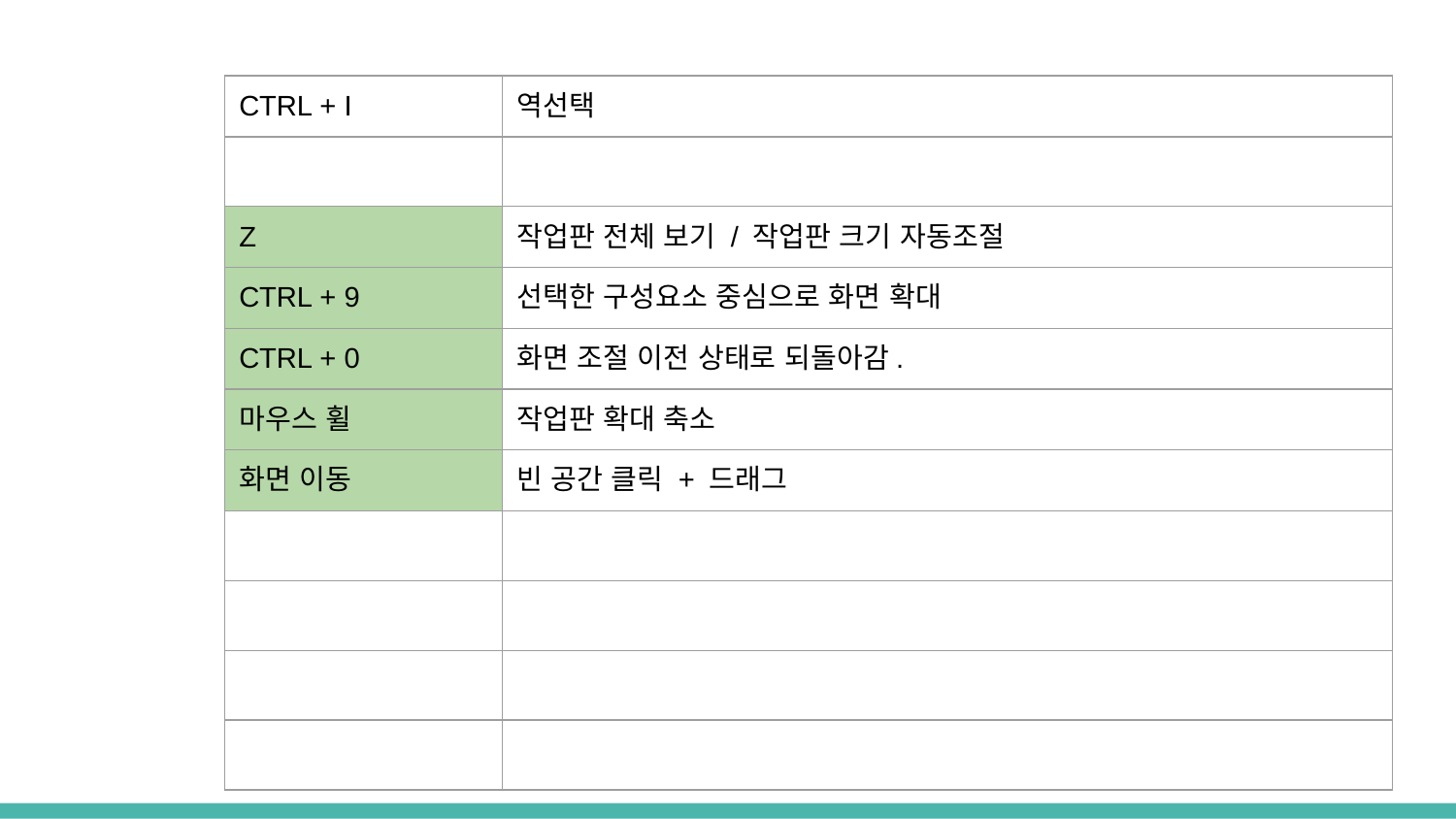

| CTRL + I | 역선택 |
| --- | --- |
|  |  |
| Z | 작업판 전체 보기 / 작업판 크기 자동조절 |
| CTRL + 9 | 선택한 구성요소 중심으로 화면 확대 |
| CTRL + 0 | 화면 조절 이전 상태로 되돌아감. |
| 마우스 휠 | 작업판 확대 축소 |
| 화면 이동 | 빈 공간 클릭 + 드래그 |
|  |  |
|  |  |
|  |  |
|  |  |